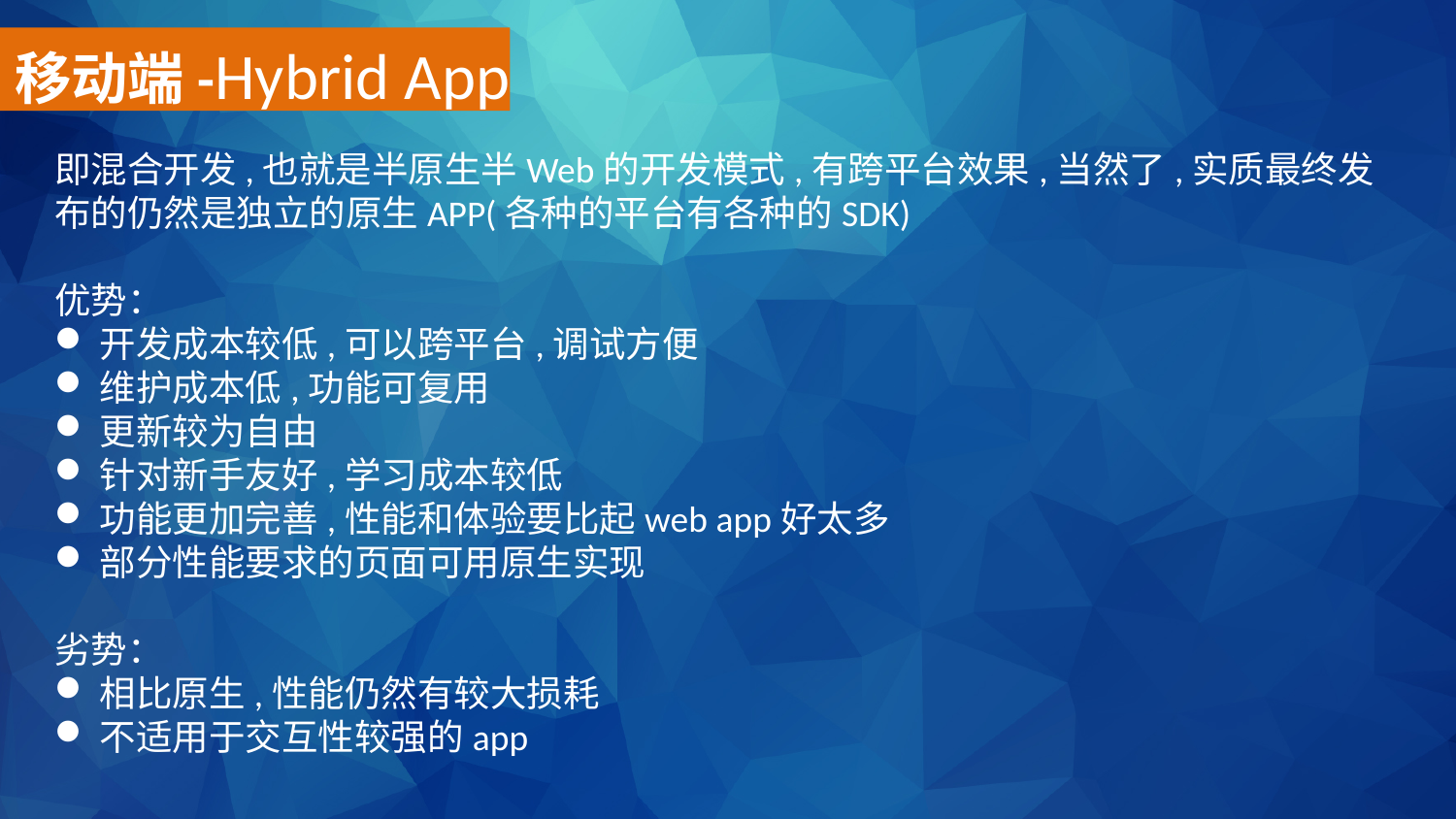

移动端-Hybrid App

即混合开发,也就是半原生半Web的开发模式,有跨平台效果,当然了,实质最终发布的仍然是独立的原生APP(各种的平台有各种的SDK)

优势：
开发成本较低,可以跨平台,调试方便
维护成本低,功能可复用
更新较为自由
针对新手友好,学习成本较低
功能更加完善,性能和体验要比起web app好太多
部分性能要求的页面可用原生实现

劣势：
相比原生,性能仍然有较大损耗
不适用于交互性较强的app